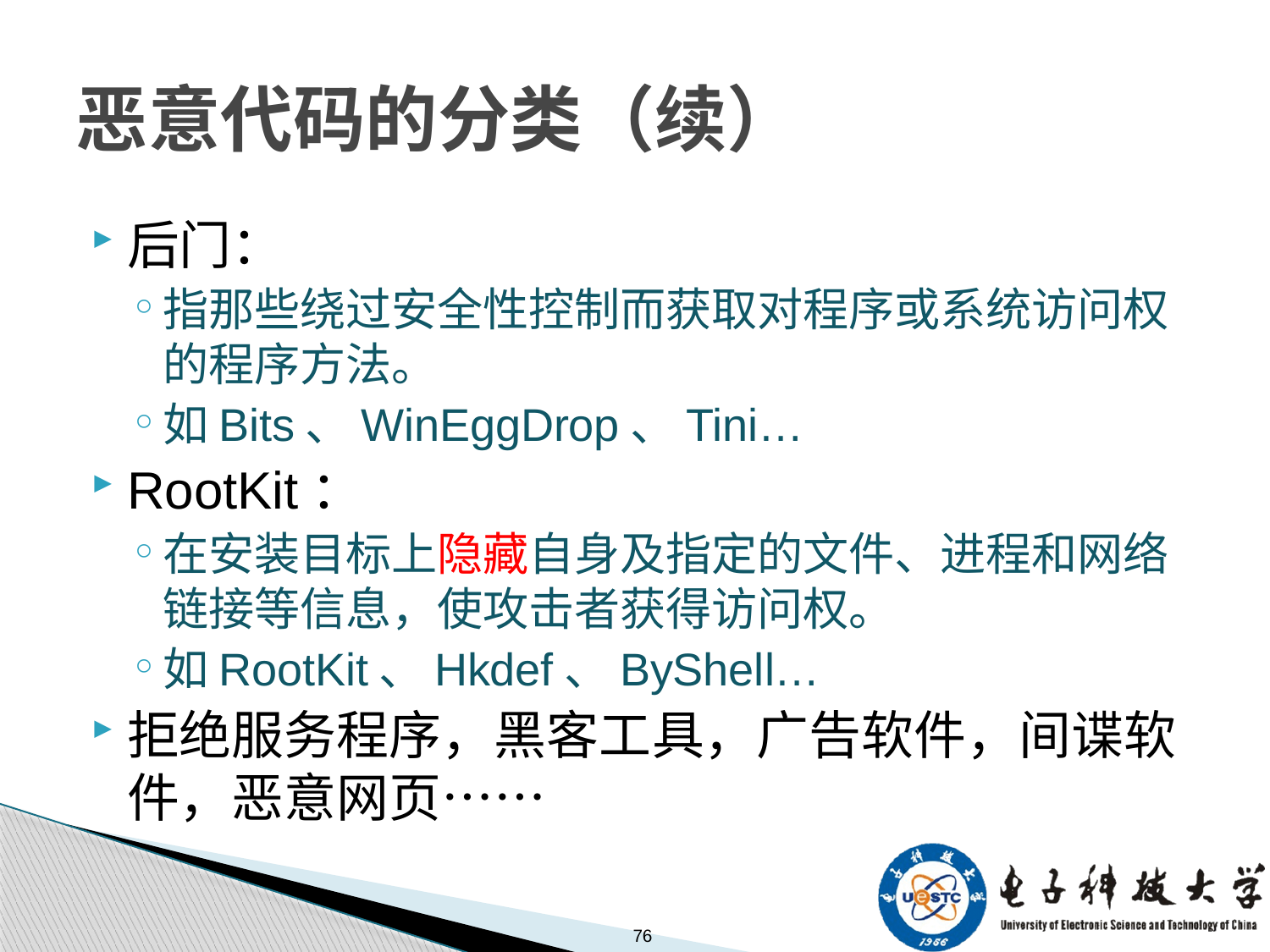

# 恶意代码的分类（续）
后门：
指那些绕过安全性控制而获取对程序或系统访问权的程序方法。
如Bits、WinEggDrop、Tini…
RootKit：
在安装目标上隐藏自身及指定的文件、进程和网络链接等信息，使攻击者获得访问权。
如RootKit、Hkdef、ByShell…
拒绝服务程序，黑客工具，广告软件，间谍软件，恶意网页……

76